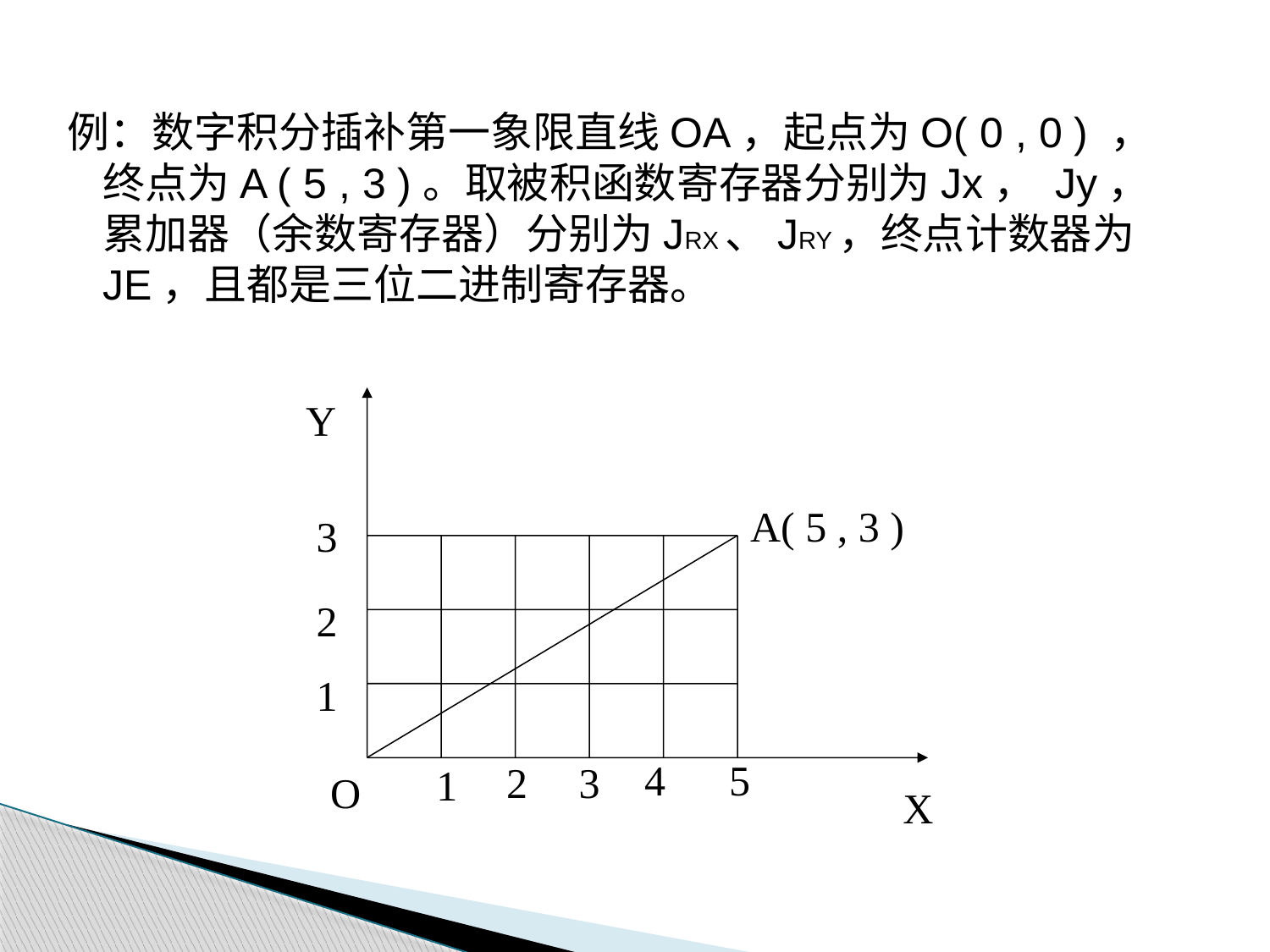

例：数字积分插补第一象限直线OA，起点为O( 0 , 0 ) ，终点为A ( 5 , 3 )。取被积函数寄存器分别为Jx， Jy，累加器（余数寄存器）分别为JRX、JRY，终点计数器为 JE，且都是三位二进制寄存器。
Y

A( 5 , 3 )
3

2

1

4
5
2
3
1

O
X